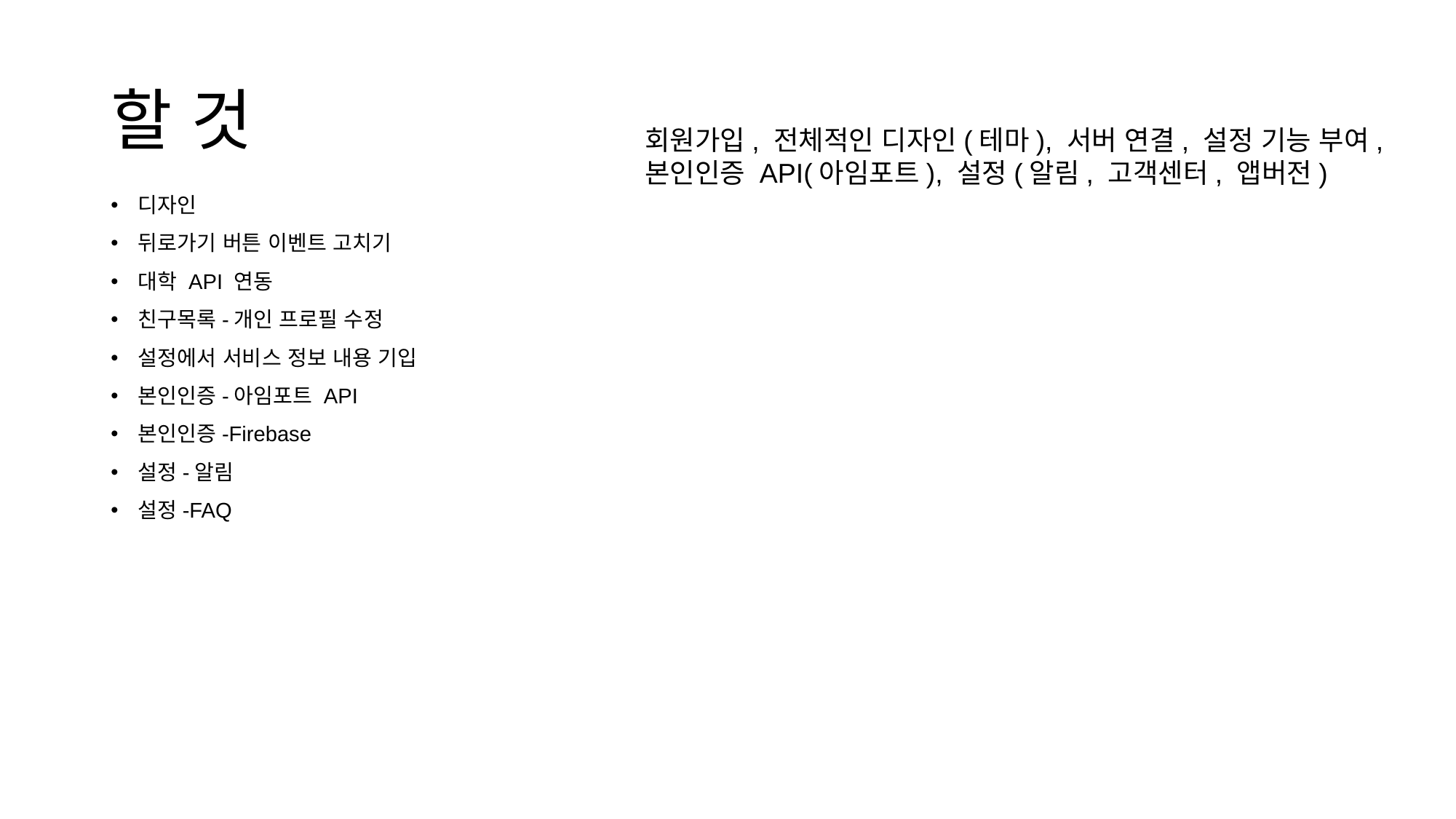

# 할 것
회원가입, 전체적인 디자인(테마), 서버 연결, 설정 기능 부여, 본인인증 API(아임포트), 설정(알림, 고객센터, 앱버전)

디자인
뒤로가기 버튼 이벤트 고치기
대학 API 연동
친구목록-개인 프로필 수정
설정에서 서비스 정보 내용 기입
본인인증-아임포트 API
본인인증-Firebase
설정-알림
설정-FAQ